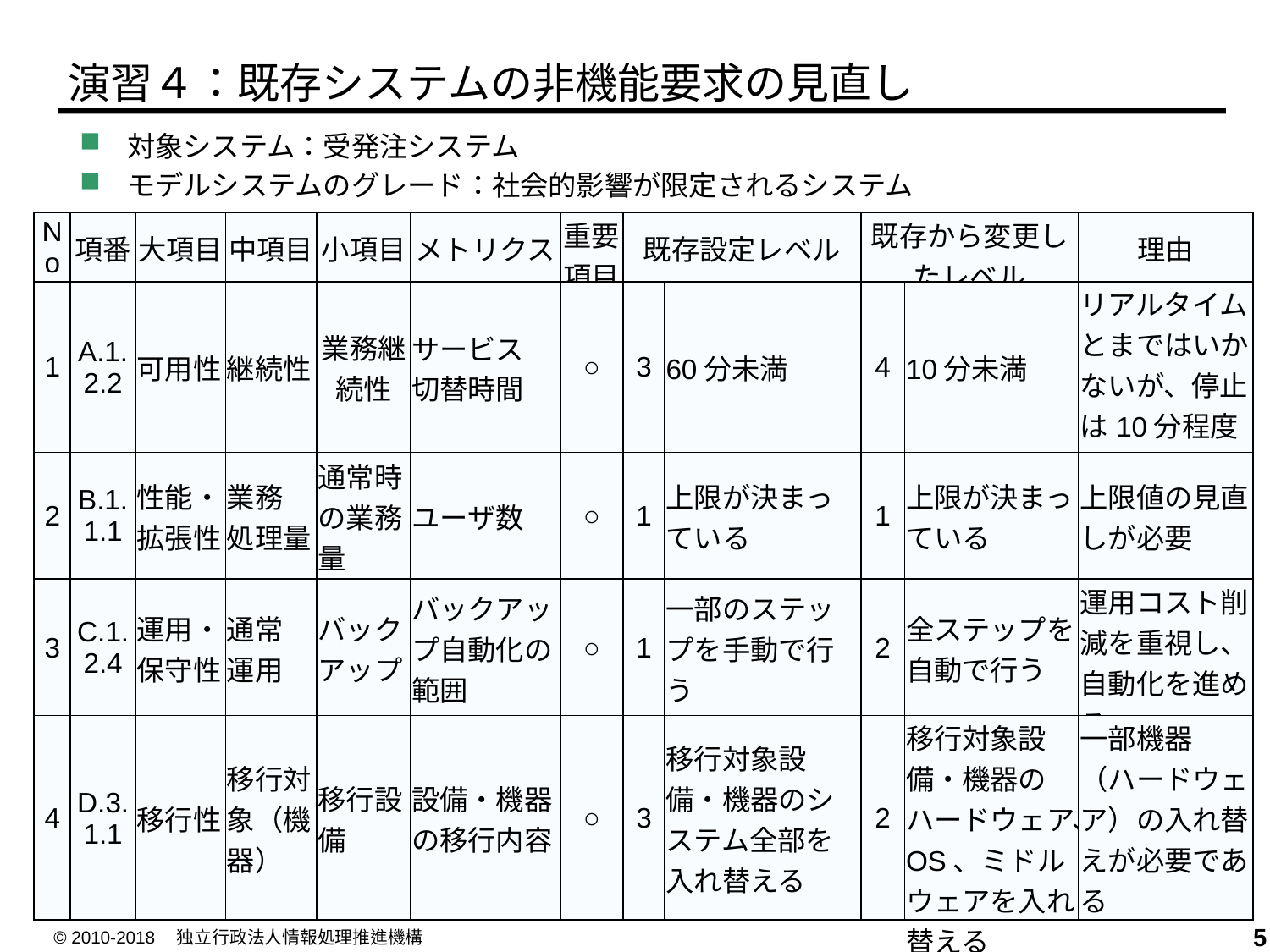

演習４：既存システムの非機能要求の見直し
対象システム：受発注システム
モデルシステムのグレード：社会的影響が限定されるシステム
| No | 項番 | 大項目 | 中項目 | 小項目 | メトリクス | 重要項目 | 既存設定レベル |  | 既存から変更したレベル |  | 理由 |
| --- | --- | --- | --- | --- | --- | --- | --- | --- | --- | --- | --- |
| 1 | A.1.2.2 | 可用性 | 継続性 | 業務継続性 | サービス 切替時間 | ○ | 3 | 60分未満 | 4 | 10分未満 | リアルタイムとまではいかないが、停止は10分程度にしたい |
| 2 | B.1.1.1 | 性能・拡張性 | 業務 処理量 | 通常時の業務量 | ユーザ数 | ○ | 1 | 上限が決まっている | 1 | 上限が決まっている | 上限値の見直しが必要 |
| 3 | C.1.2.4 | 運用・保守性 | 通常 運用 | バックアップ | バックアップ自動化の範囲 | ○ | 1 | 一部のステップを手動で行う | 2 | 全ステップを自動で行う | 運用コスト削減を重視し、自動化を進める |
| 4 | D.3.1.1 | 移行性 | 移行対象（機器） | 移行設備 | 設備・機器の移行内容 | ○ | 3 | 移行対象設備・機器のシステム全部を入れ替える | 2 | 移行対象設備・機器のハードウェア、OS、ミドルウェアを入れ替える | 一部機器（ハードウェア）の入れ替えが必要である |
© 2010-2018　独立行政法人情報処理推進機構